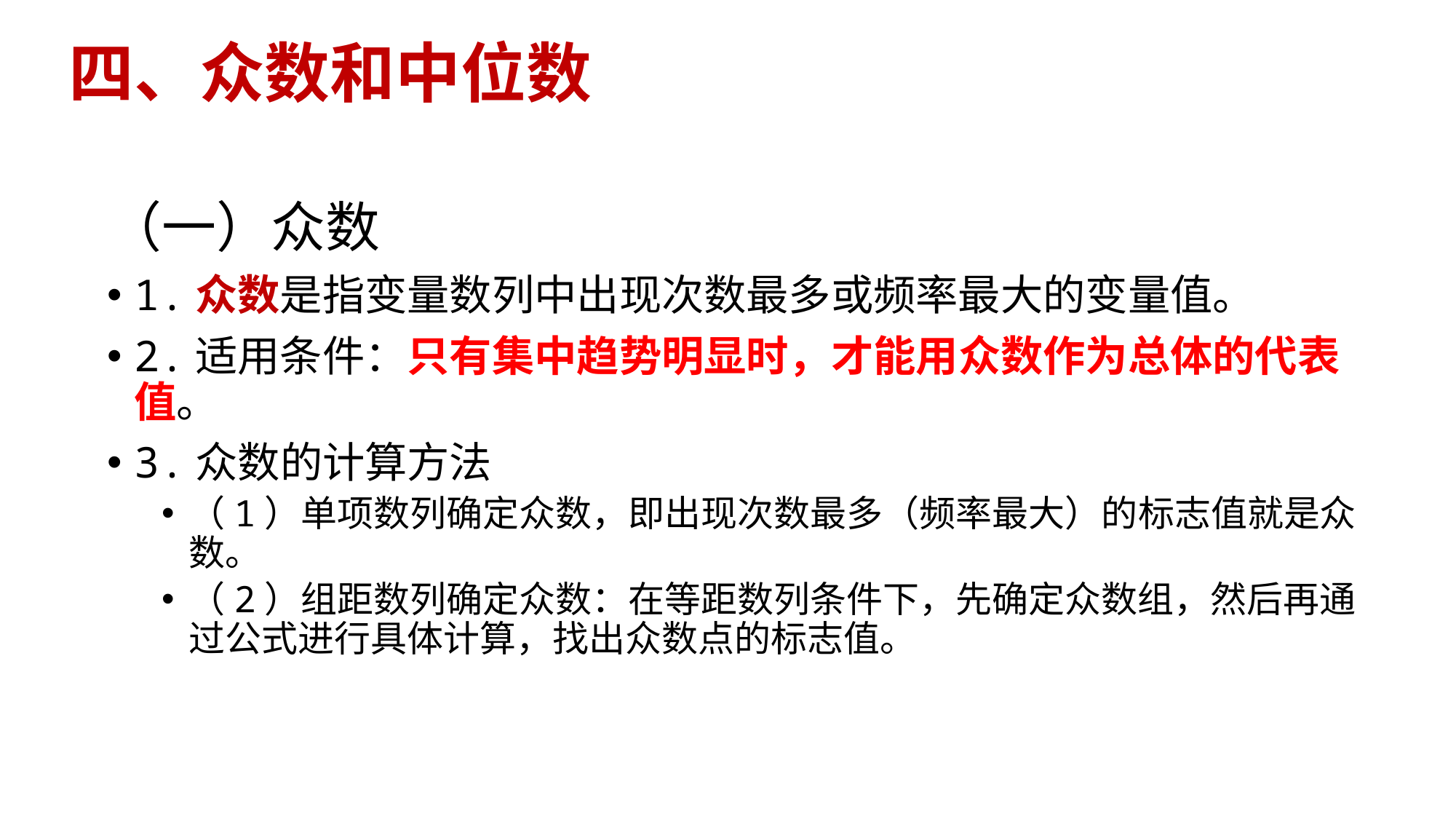

# 四、众数和中位数
（一）众数
1.众数是指变量数列中出现次数最多或频率最大的变量值。
2.适用条件：只有集中趋势明显时，才能用众数作为总体的代表值。
3.众数的计算方法
（1）单项数列确定众数，即出现次数最多（频率最大）的标志值就是众数。
（2）组距数列确定众数：在等距数列条件下，先确定众数组，然后再通过公式进行具体计算，找出众数点的标志值。